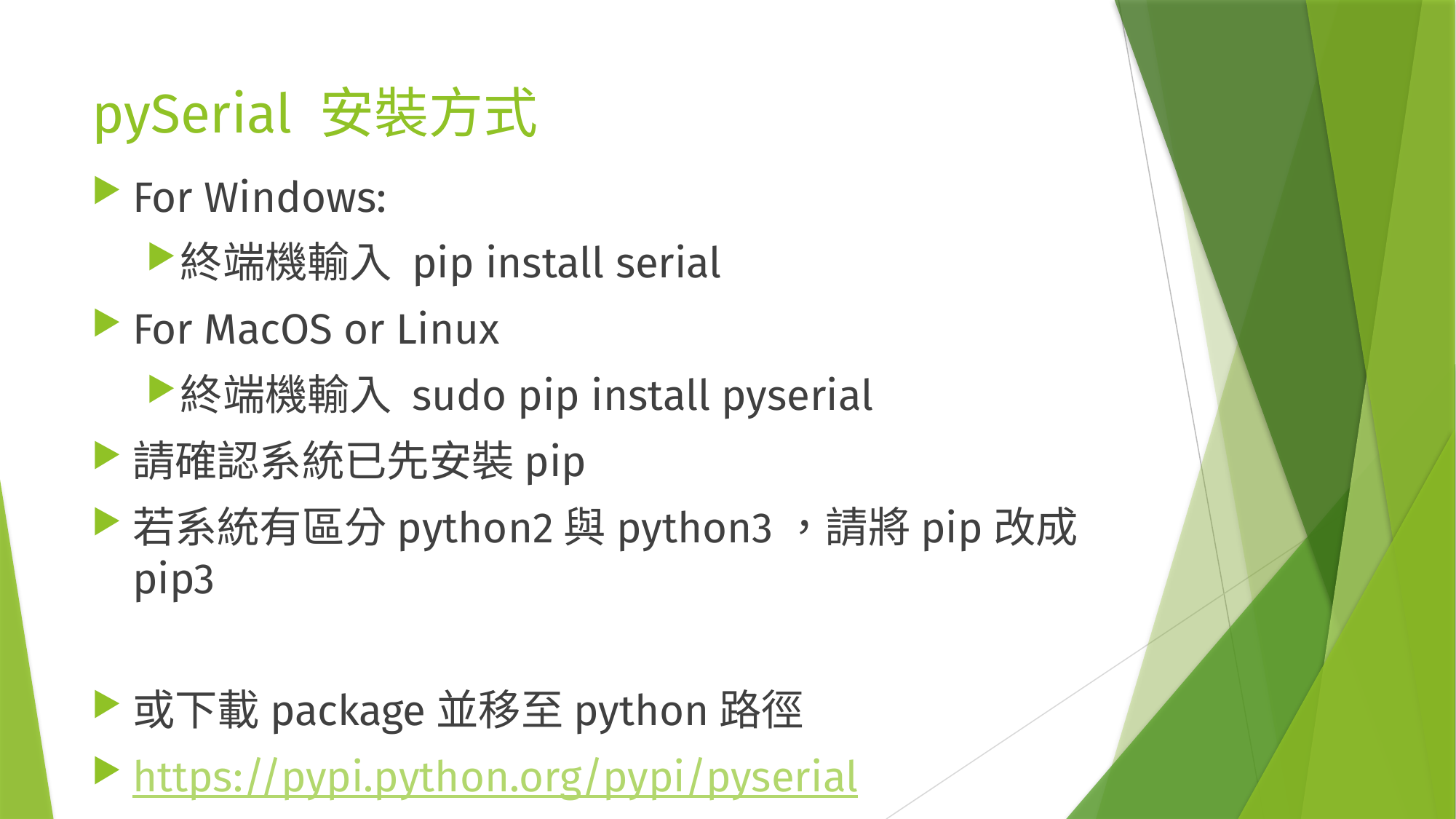

# pySerial 安裝方式
For Windows:
終端機輸入 pip install serial
For MacOS or Linux
終端機輸入 sudo pip install pyserial
請確認系統已先安裝pip
若系統有區分python2與python3，請將pip改成pip3

或下載package並移至python路徑
https://pypi.python.org/pypi/pyserial